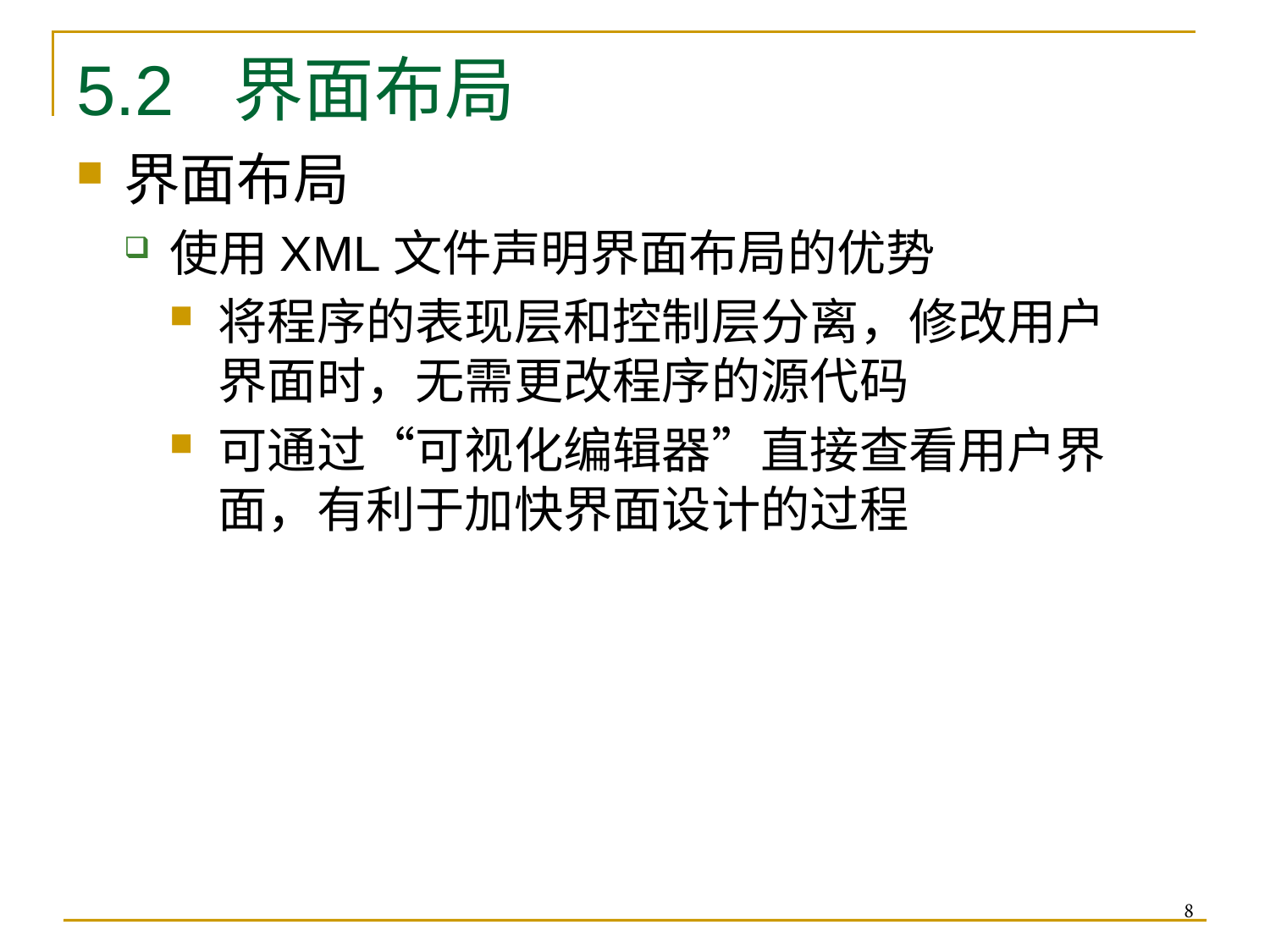

# 5.2 界面布局
界面布局
使用XML文件声明界面布局的优势
将程序的表现层和控制层分离，修改用户界面时，无需更改程序的源代码
可通过“可视化编辑器”直接查看用户界面，有利于加快界面设计的过程
8